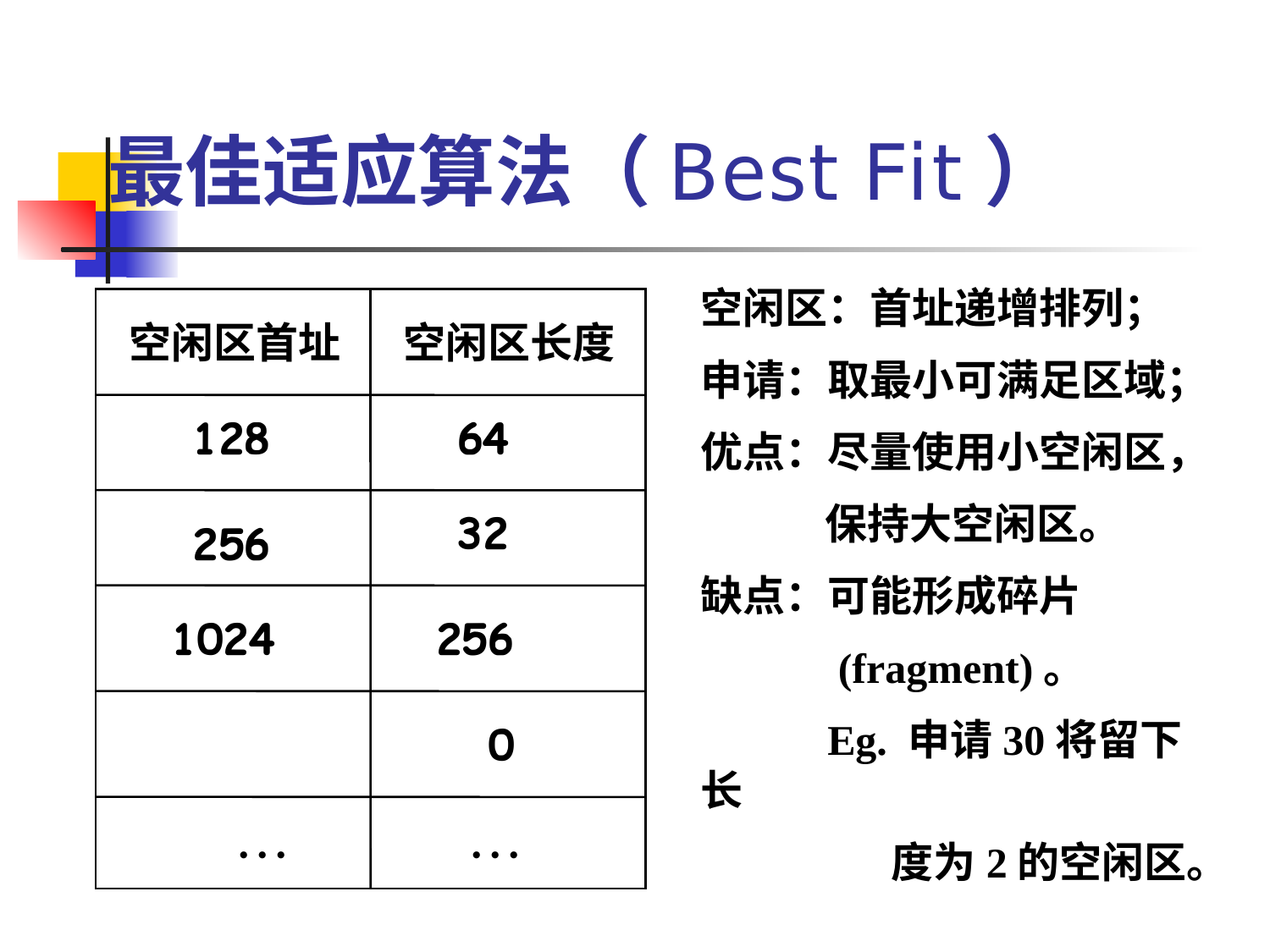

# 最佳适应算法（Best Fit）

空闲区：首址递增排列；
申请：取最小可满足区域；
优点：尽量使用小空闲区，
            保持大空闲区。
缺点：可能形成碎片
             (fragment)。
            Eg. 申请30将留下长
                   度为2的空闲区。

空闲区首址
空闲区长度

128
64

32
256

1024
256

0

...
...